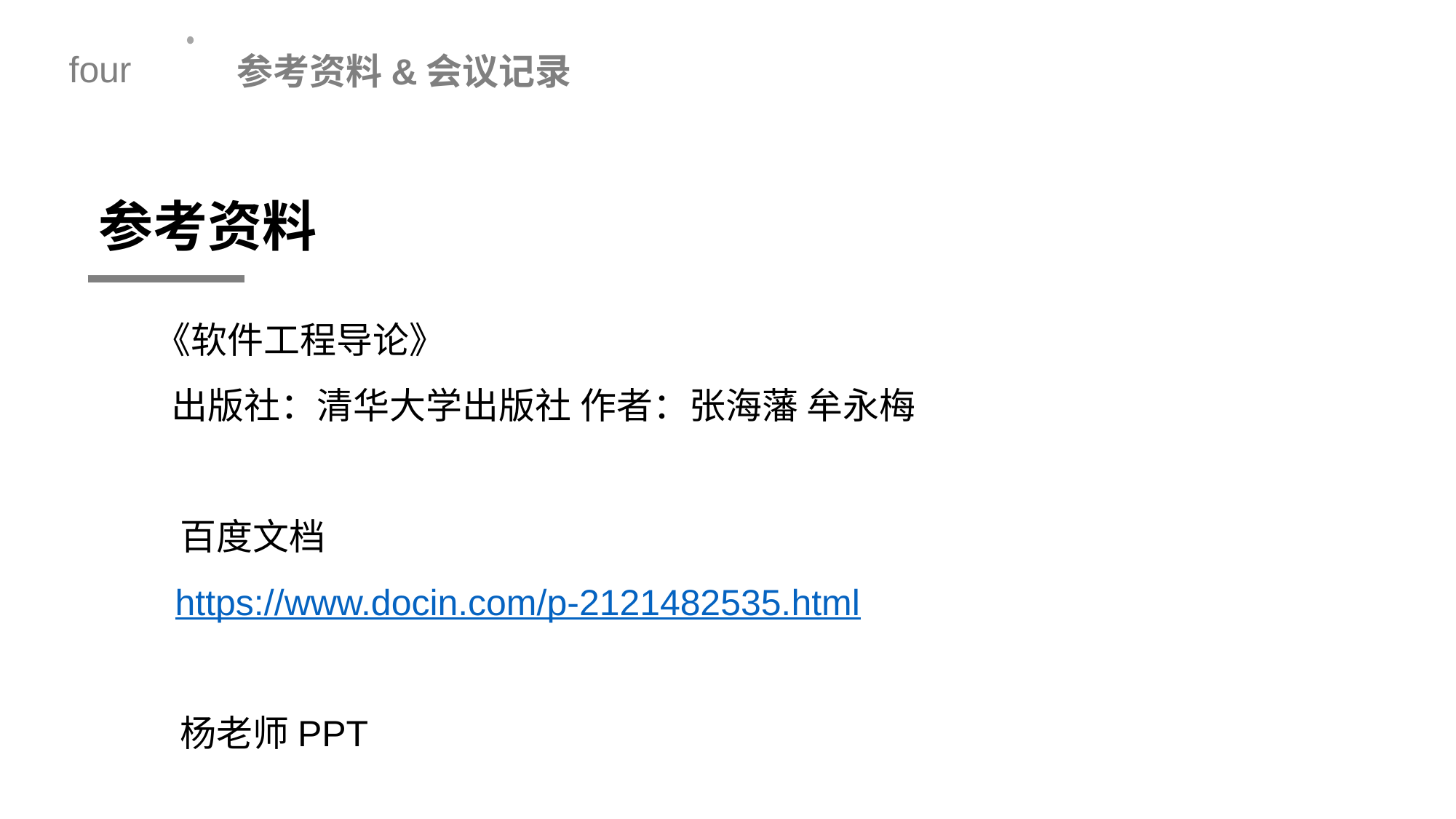

参考资料&会议记录

four
参考资料
《软件工程导论》
 出版社：清华大学出版社 作者：张海藩 牟永梅

  百度文档
  https://www.docin.com/p-2121482535.html

  杨老师PPT